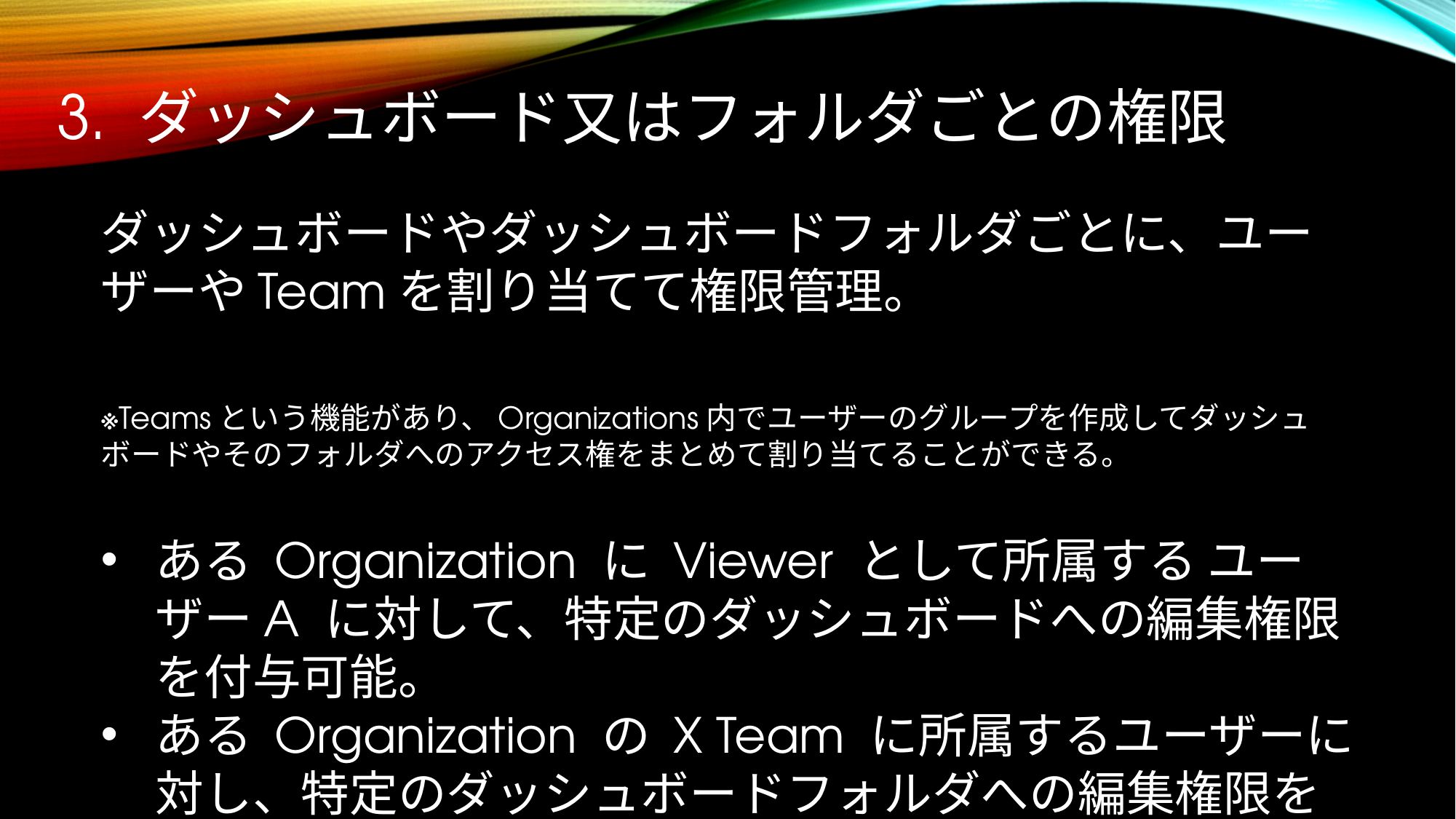

# 3. ダッシュボード又はフォルダごとの権限
ダッシュボードやダッシュボードフォルダごとに、ユーザーやTeamを割り当てて権限管理。

※Teamsという機能があり、Organizations内でユーザーのグループを作成してダッシュボードやそのフォルダへのアクセス権をまとめて割り当てることができる。

ある Organization に Viewer として所属する ユーザーA に対して、特定のダッシュボードへの編集権限を付与可能。
ある Organization の X Team に所属するユーザーに対し、特定のダッシュボードフォルダへの編集権限を付与可能。